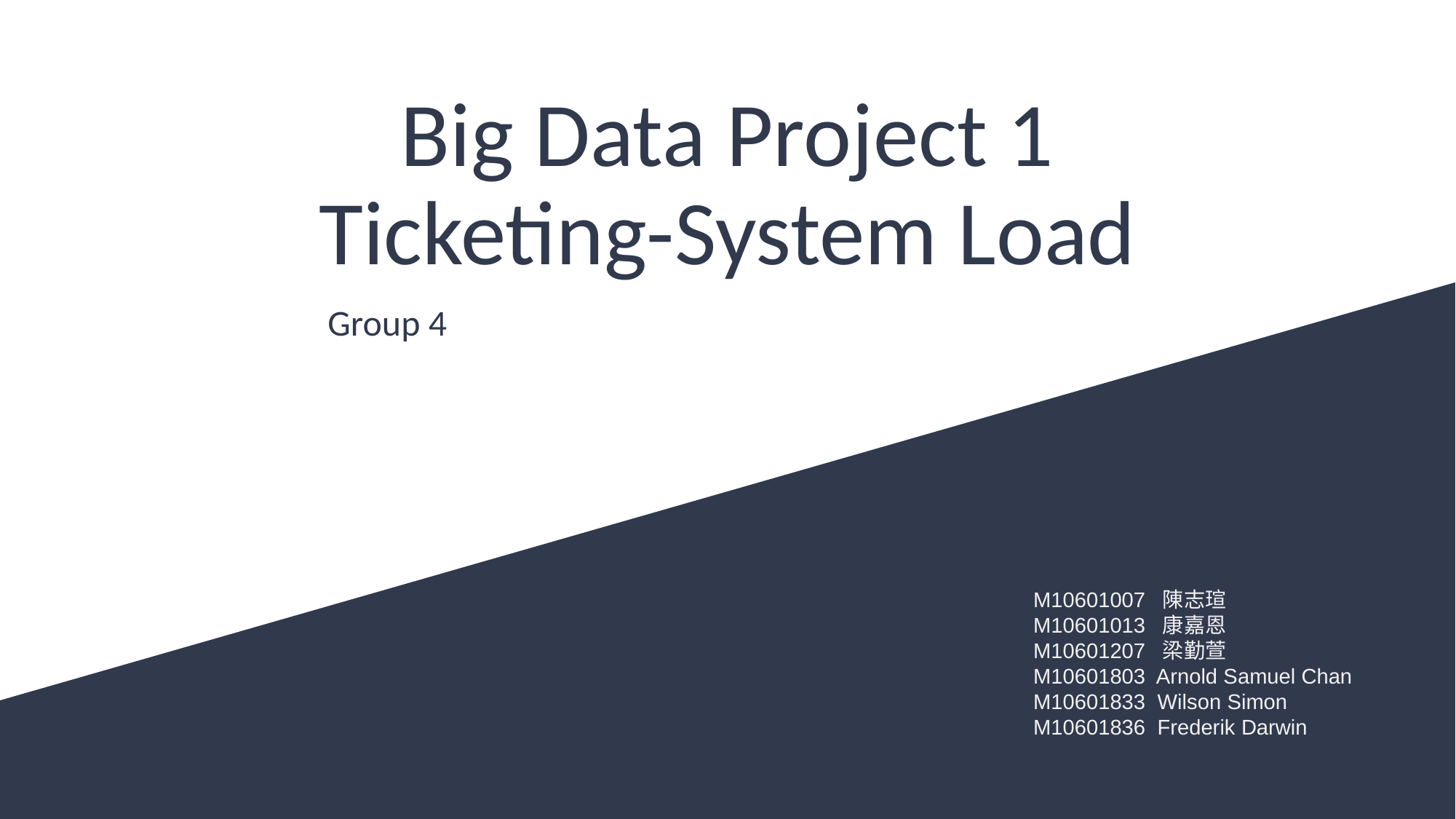

# Big Data Project 1 Ticketing-System Load
Group 4

M10601007  陳志瑄
M10601013  康嘉恩
M10601207  梁勤萱
M10601803  Arnold Samuel Chan
M10601833  Wilson Simon
M10601836  Frederik Darwin